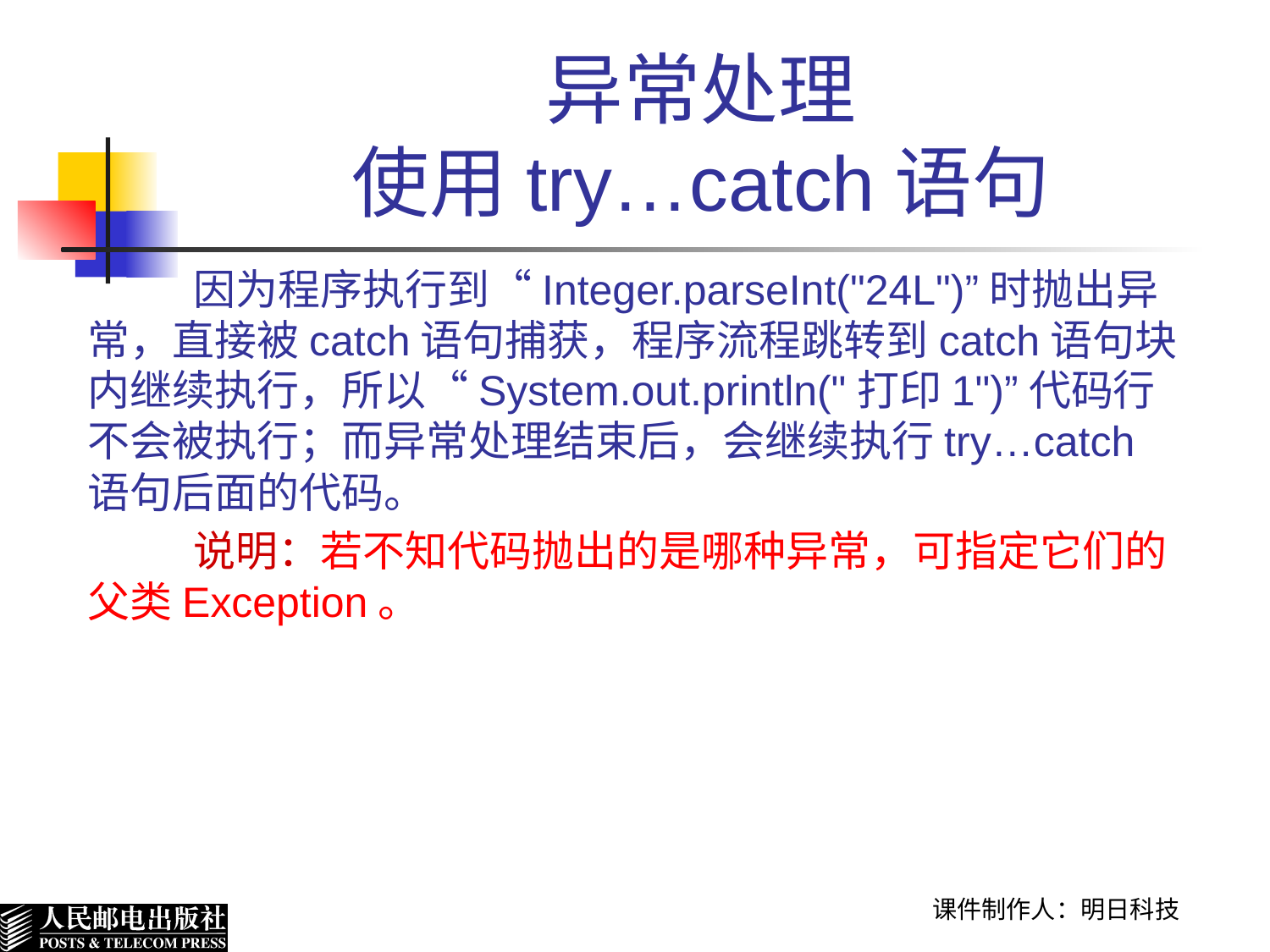

# 异常处理 使用try…catch语句
因为程序执行到“Integer.parseInt("24L")”时抛出异常，直接被catch语句捕获，程序流程跳转到catch语句块内继续执行，所以“System.out.println("打印1")”代码行不会被执行；而异常处理结束后，会继续执行try…catch语句后面的代码。
说明：若不知代码抛出的是哪种异常，可指定它们的父类Exception。
课件制作人：明日科技